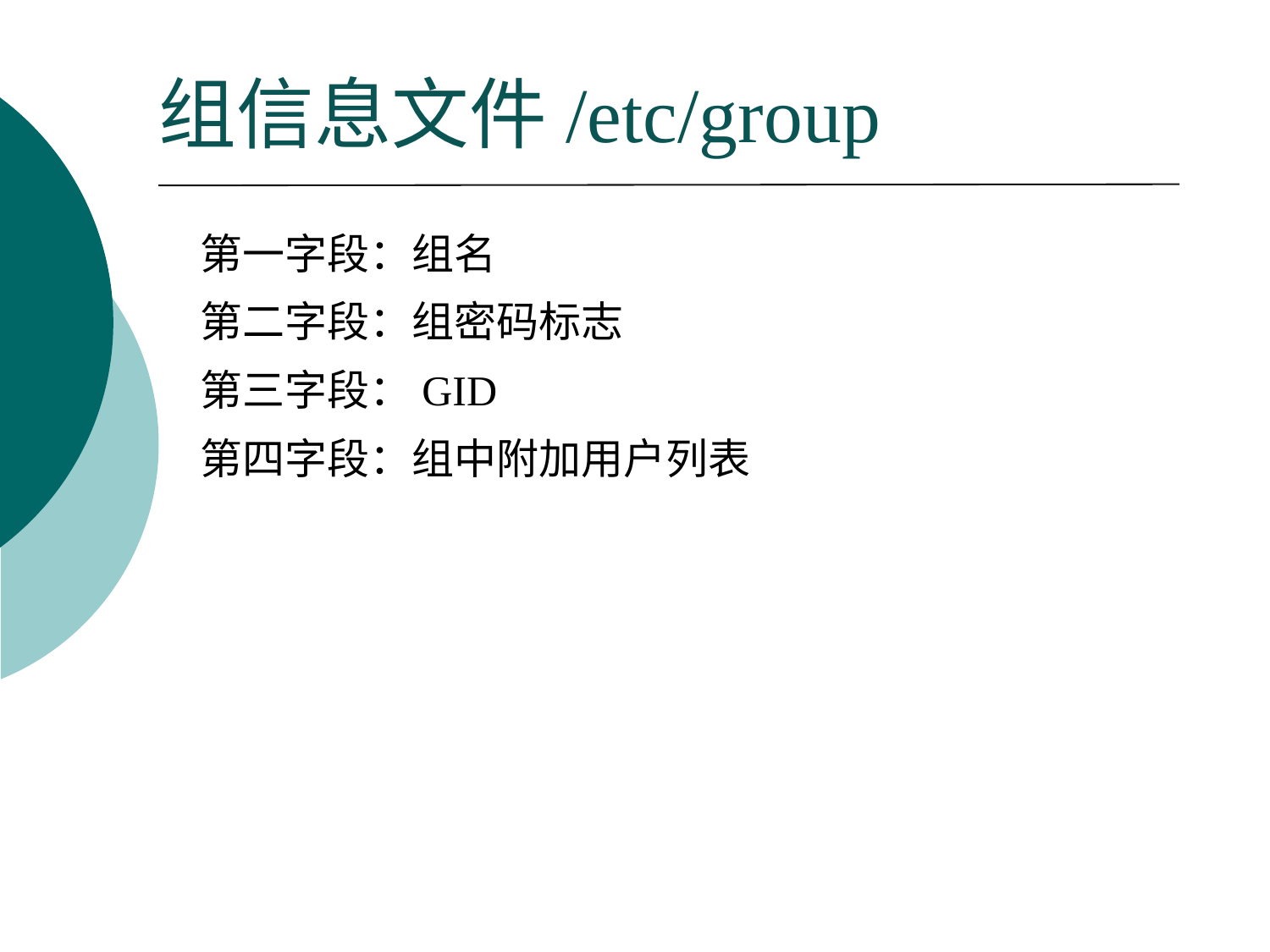

# 组信息文件/etc/group
第一字段：组名
第二字段：组密码标志
第三字段：GID
第四字段：组中附加用户列表